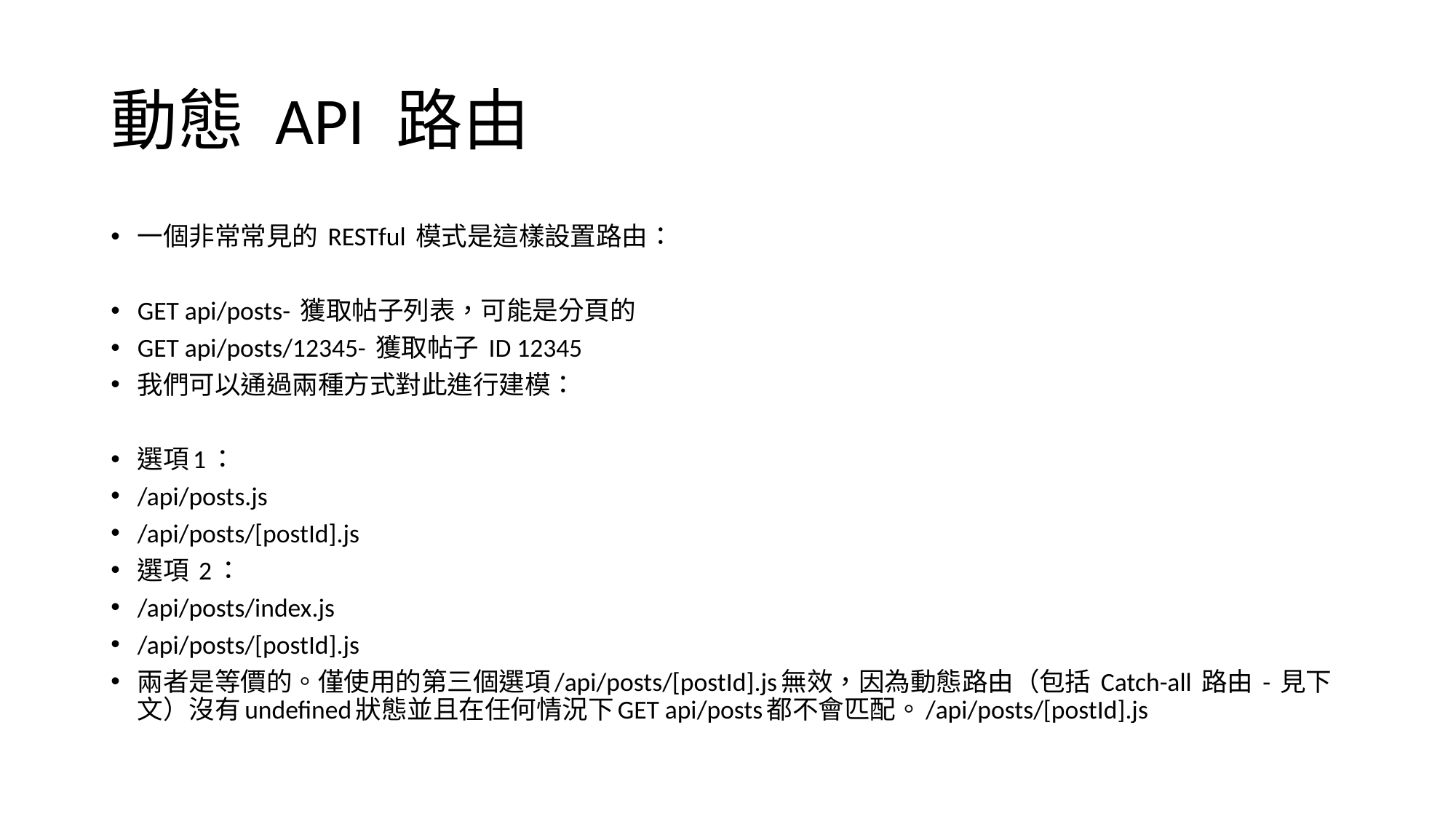

# 動態 API 路由
一個非常常見的 RESTful 模式是這樣設置路由：

GET api/posts- 獲取帖子列表，可能是分頁的
GET api/posts/12345- 獲取帖子 ID 12345
我們可以通過兩種方式對此進行建模：

選項1：
/api/posts.js
/api/posts/[postId].js
選項 2：
/api/posts/index.js
/api/posts/[postId].js
兩者是等價的。僅使用的第三個選項/api/posts/[postId].js無效，因為動態路由（包括 Catch-all 路由 - 見下文）沒有undefined狀態並且在任何情況下GET api/posts都不會匹配。/api/posts/[postId].js